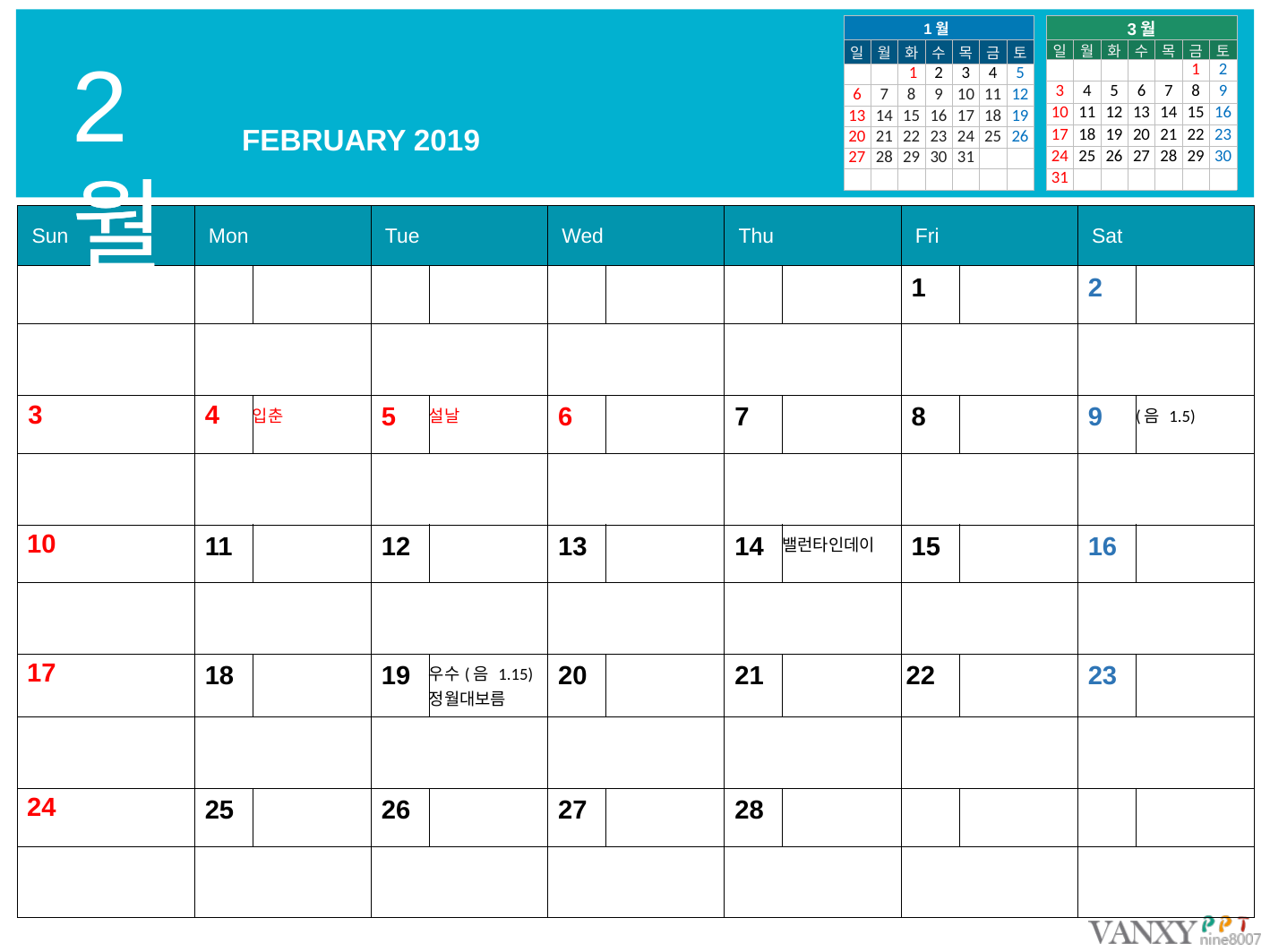

| 1월 |  |  |  |  |  |  |
| --- | --- | --- | --- | --- | --- | --- |
| 일 | 월 | 화 | 수 | 목 | 금 | 토 |
|  |  | 1 | 2 | 3 | 4 | 5 |
| 6 | 7 | 8 | 9 | 10 | 11 | 12 |
| 13 | 14 | 15 | 16 | 17 | 18 | 19 |
| 20 | 21 | 22 | 23 | 24 | 25 | 26 |
| 27 | 28 | 29 | 30 | 31 |  |  |
|  |  |  |  |  |  |  |
| 3월 |  |  |  |  |  |  |
| --- | --- | --- | --- | --- | --- | --- |
| 일 | 월 | 화 | 수 | 목 | 금 | 토 |
|  |  |  |  |  | 1 | 2 |
| 3 | 4 | 5 | 6 | 7 | 8 | 9 |
| 10 | 11 | 12 | 13 | 14 | 15 | 16 |
| 17 | 18 | 19 | 20 | 21 | 22 | 23 |
| 24 | 25 | 26 | 27 | 28 | 29 | 30 |
| 31 |  |  |  |  |  |  |
4월
2월
FEBRUARY 2019
| Sun |  | Mon |  | Tue |  | Wed |  | Thu |  | Fri |  | Sat |  |
| --- | --- | --- | --- | --- | --- | --- | --- | --- | --- | --- | --- | --- | --- |
|  |  |  |  |  |  |  |  |  |  | 1 |  | 2 |  |
|  |  |  |  |  |  |  |  |  |  |  |  |  |  |
| 3 |  | 4 | 입춘 | 5 | 설날 | 6 |  | 7 |  | 8 |  | 9 | (음 1.5) |
|  |  |  |  |  |  |  |  |  |  |  |  |  |  |
| 10 |  | 11 |  | 12 |  | 13 |  | 14 | 밸런타인데이 | 15 |  | 16 |  |
|  |  |  |  |  |  |  |  |  |  |  |  |  |  |
| 17 |  | 18 |  | 19 | 우수(음 1.15) 정월대보름 | 20 |  | 21 |  | 22 |  | 23 |  |
|  |  |  |  |  |  |  |  |  |  |  |  |  |  |
| 24 |  | 25 |  | 26 |  | 27 |  | 28 |  |  |  |  |  |
|  |  |  |  |  |  |  |  |  |  |  |  |  |  |